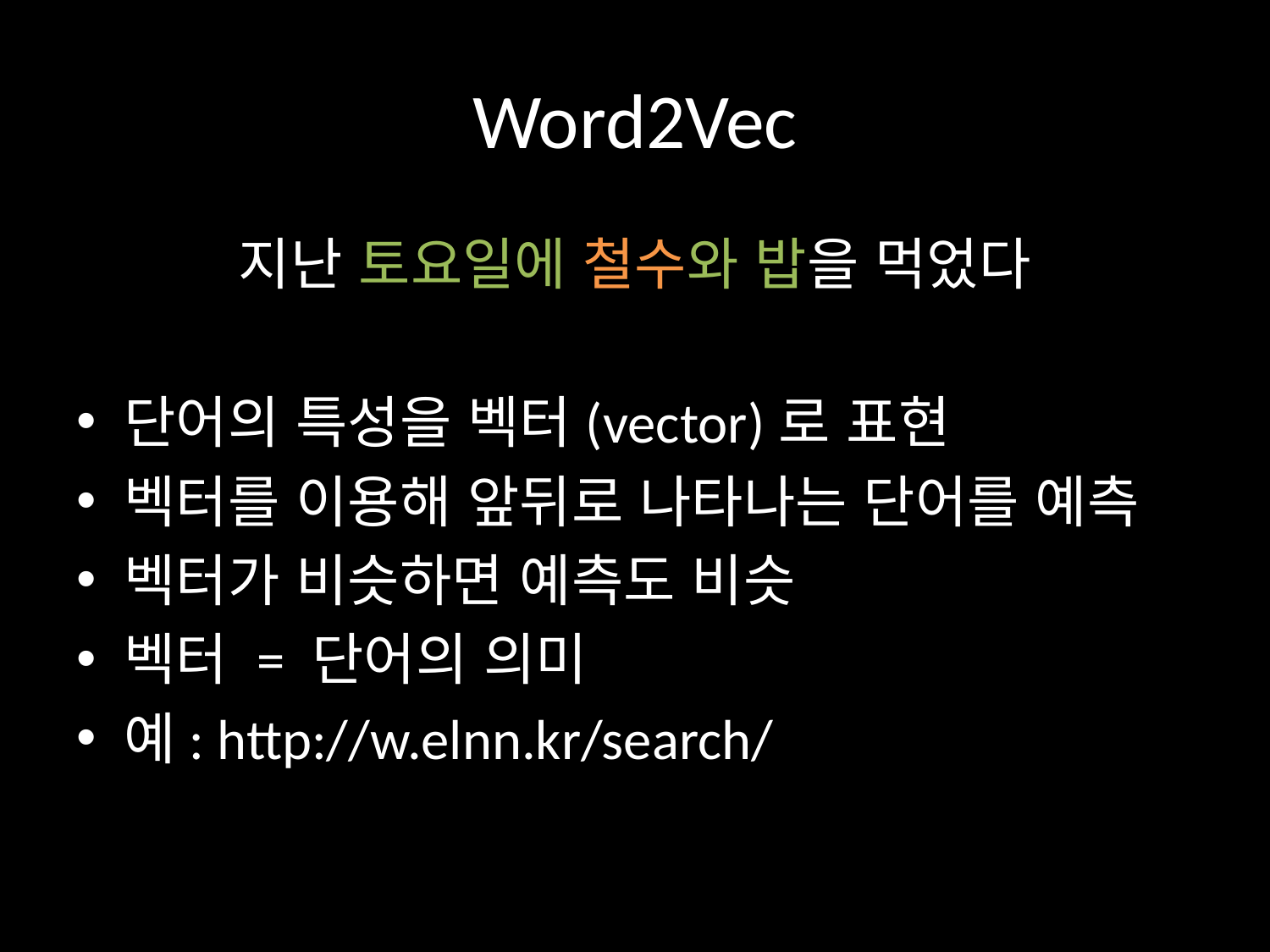

# Word2Vec
지난 토요일에 철수와 밥을 먹었다

단어의 특성을 벡터(vector)로 표현
벡터를 이용해 앞뒤로 나타나는 단어를 예측
벡터가 비슷하면 예측도 비슷
벡터 = 단어의 의미
예: http://w.elnn.kr/search/